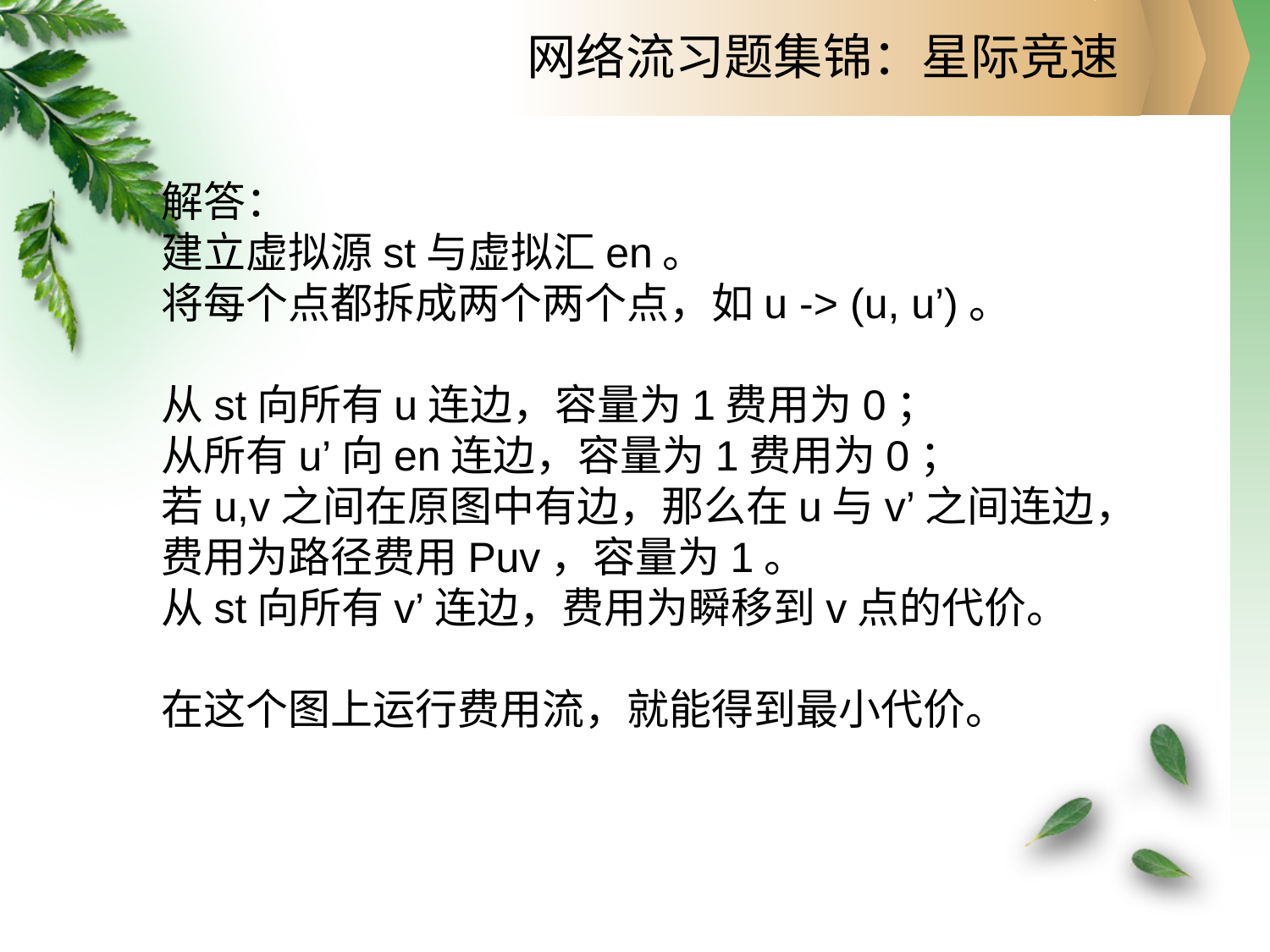

网络流习题集锦：星际竞速
解答：
建立虚拟源st与虚拟汇en。
将每个点都拆成两个两个点，如u -> (u, u’)。

从st向所有u连边，容量为1费用为0；
从所有u’向en连边，容量为1费用为0；
若u,v之间在原图中有边，那么在u与v’之间连边，费用为路径费用Puv，容量为1。
从st向所有v’连边，费用为瞬移到v点的代价。

在这个图上运行费用流，就能得到最小代价。